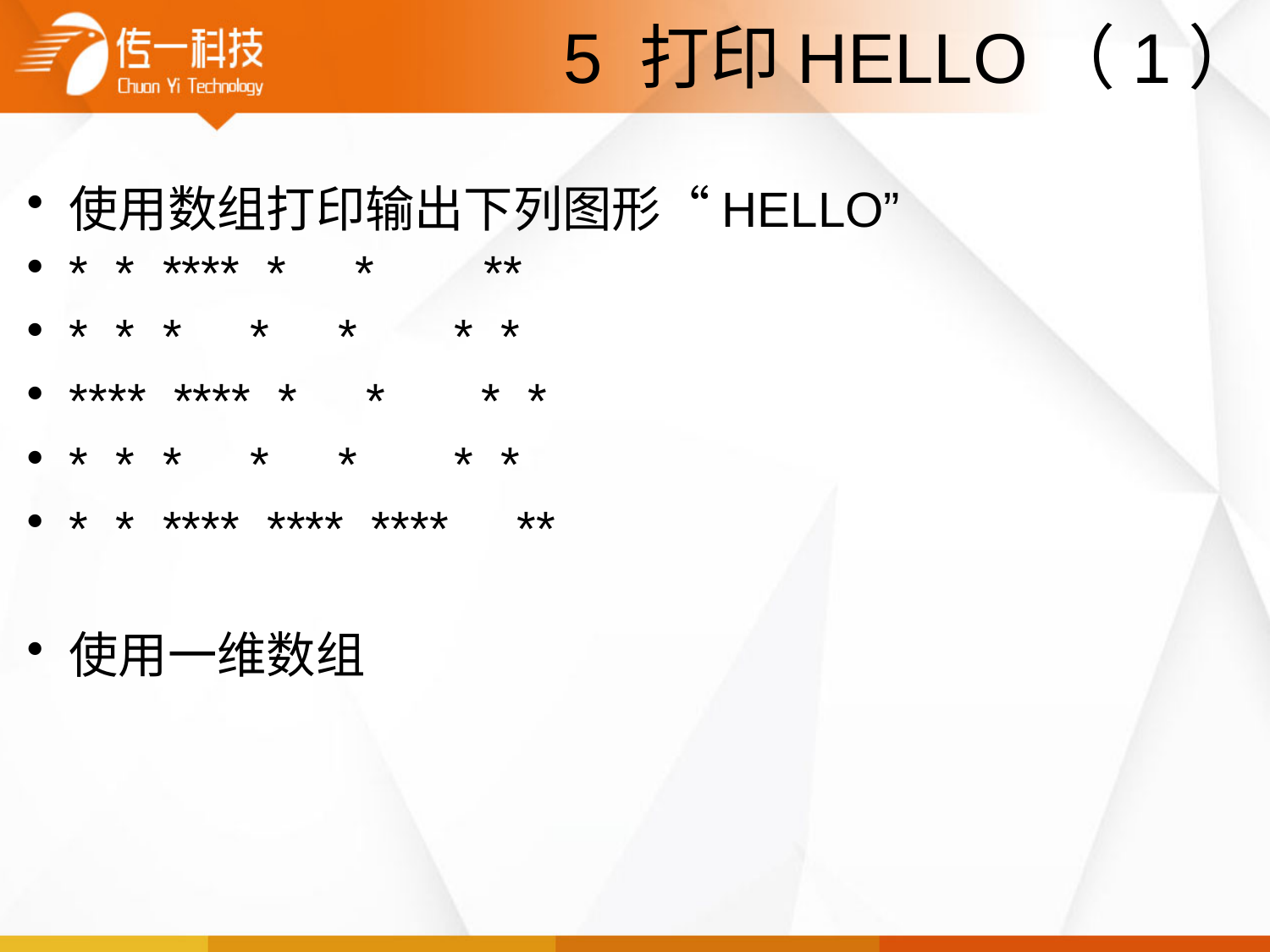

5 打印HELLO（1）
使用数组打印输出下列图形“HELLO”
*  *  ****  *     *        **
*  *  *     *     *       *  *
****  ****  *     *       *  *
*  *  *     *     *       *  *
*  *  ****  ****  ****     **

使用一维数组